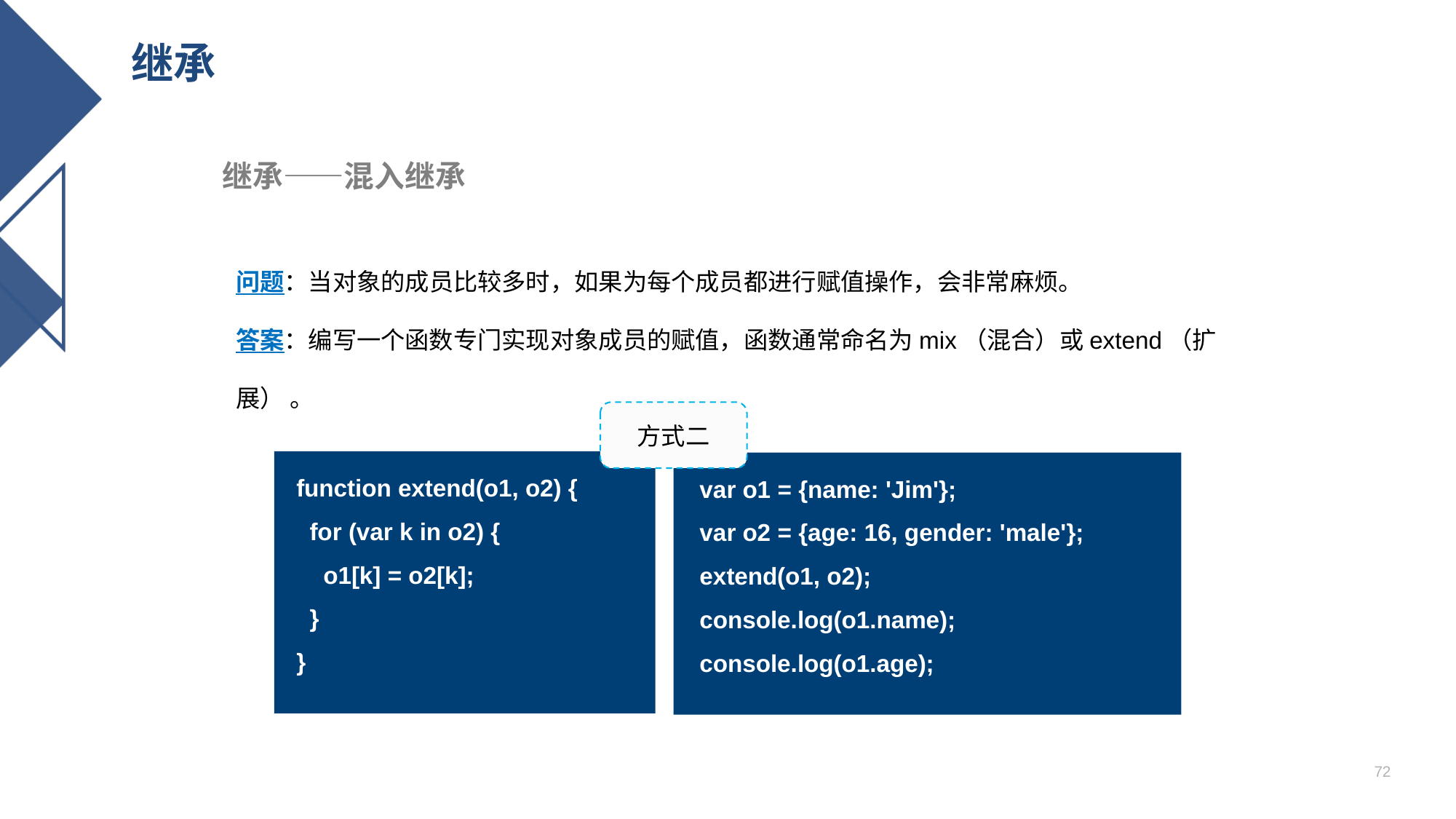

# 继承
继承——混入继承
问题：当对象的成员比较多时，如果为每个成员都进行赋值操作，会非常麻烦。
答案：编写一个函数专门实现对象成员的赋值，函数通常命名为mix（混合）或extend（扩展） 。
方式二

function extend(o1, o2) {
  for (var k in o2) {
    o1[k] = o2[k];
  }
}

var o1 = {name: 'Jim'};
var o2 = {age: 16, gender: 'male'};
extend(o1, o2);
console.log(o1.name);
console.log(o1.age);
72